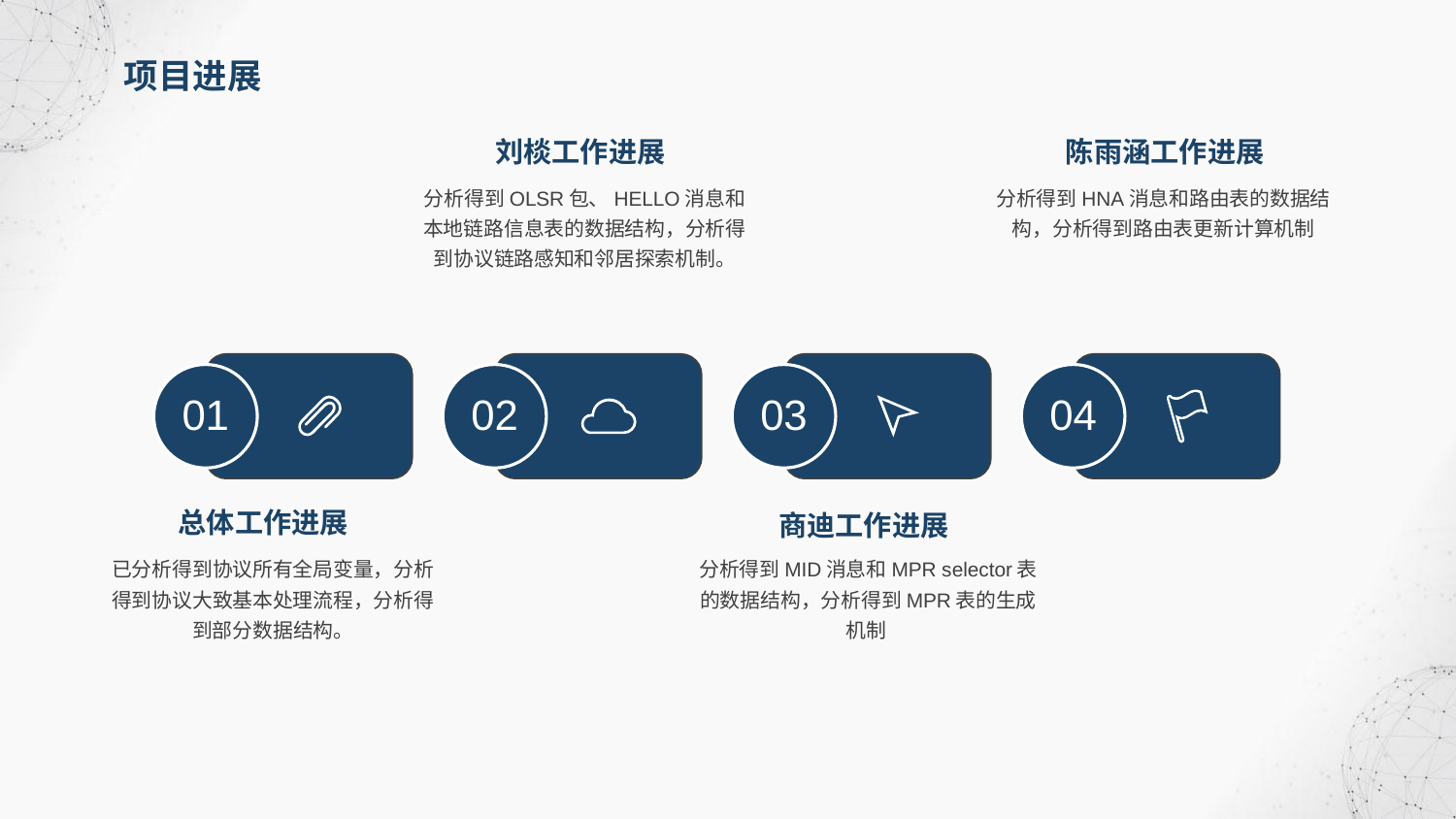

项目进展
刘棪工作进展
陈雨涵工作进展
分析得到OLSR包、HELLO消息和本地链路信息表的数据结构，分析得到协议链路感知和邻居探索机制。
分析得到HNA消息和路由表的数据结构，分析得到路由表更新计算机制

01

02

03

04

总体工作进展
商迪工作进展
已分析得到协议所有全局变量，分析得到协议大致基本处理流程，分析得到部分数据结构。
分析得到MID消息和MPR selector表的数据结构，分析得到MPR表的生成机制